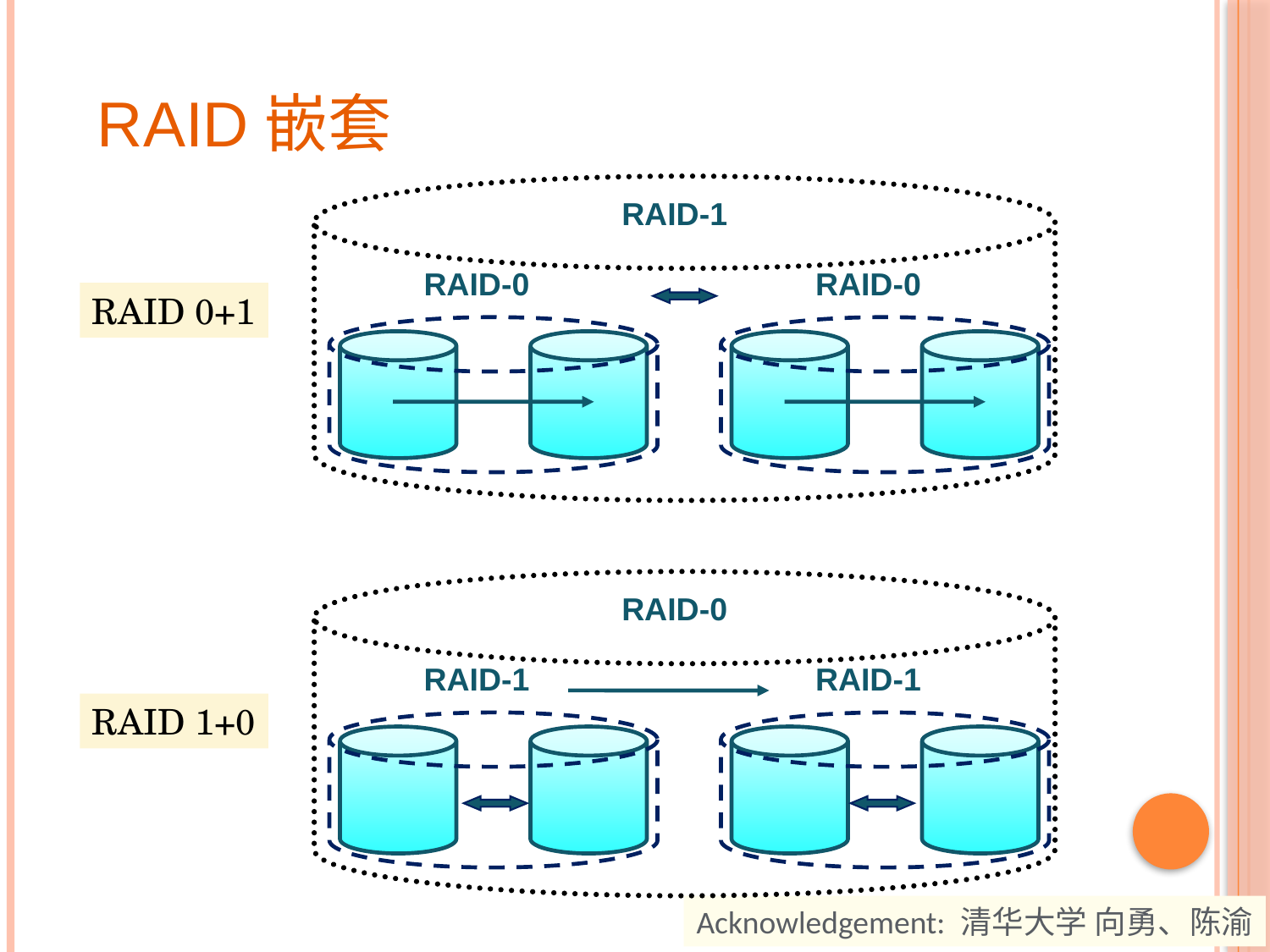

# RAID嵌套

RAID-1

RAID-0
RAID-0

RAID 0+1

RAID-0

RAID-1
RAID-1

RAID 1+0
Acknowledgement: 清华大学 向勇、陈渝